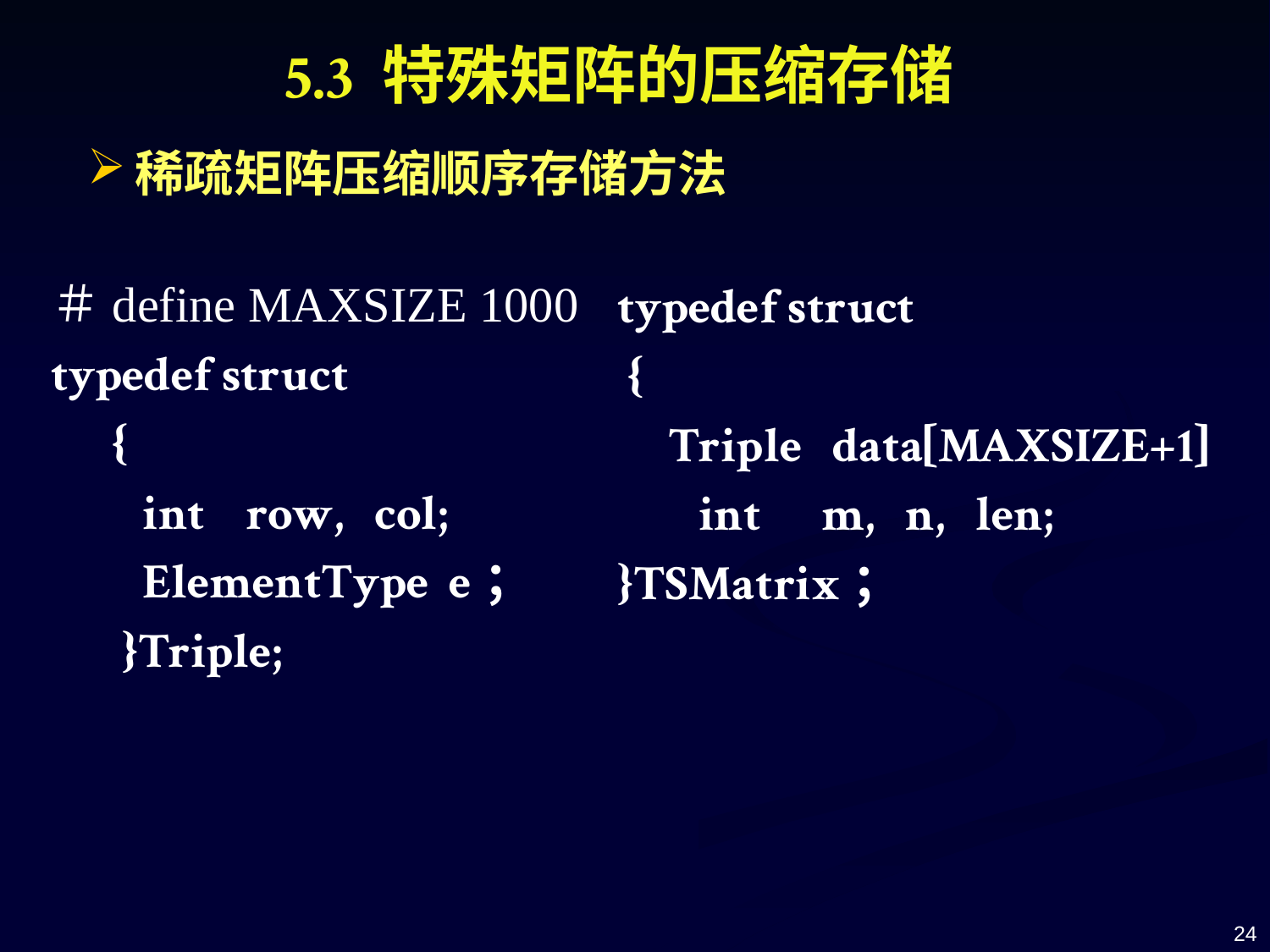

# 5.3 特殊矩阵的压缩存储
稀疏矩阵压缩顺序存储方法

＃define MAXSIZE 1000
typedef struct
      {
         int    row,   col;
         ElementType  e；
       }Triple;
typedef struct
 {
     Triple   data[MAXSIZE+1]
        int      m,   n,   len;
}TSMatrix；
24